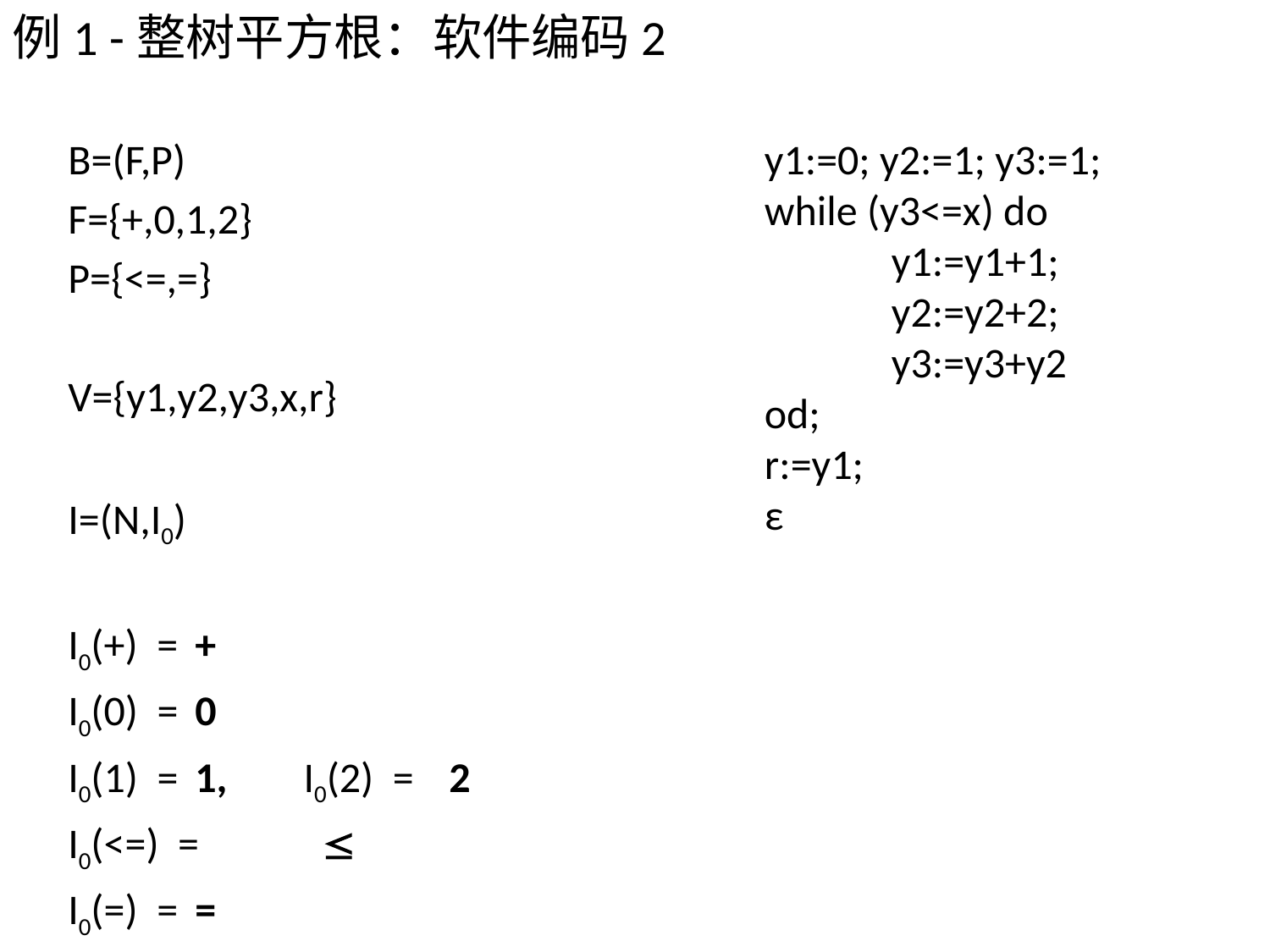

例1 -整树平方根：软件编码2

B=(F,P)
F={+,0,1,2}
P={<=,=}

V={y1,y2,y3,x,r}
	y1:=0; y2:=1; y3:=1;
	while (y3<=x) do
		y1:=y1+1;
		y2:=y2+2;
 		y3:=y3+y2
	od;
	r:=y1;
	ε
I=(N,I0)

I0(+)  = 	+
I0(0)  = 	0
I0(1)  = 	1,        I0(2)  = 	2
I0(<=)  = 	≤
I0(=)  = 	=